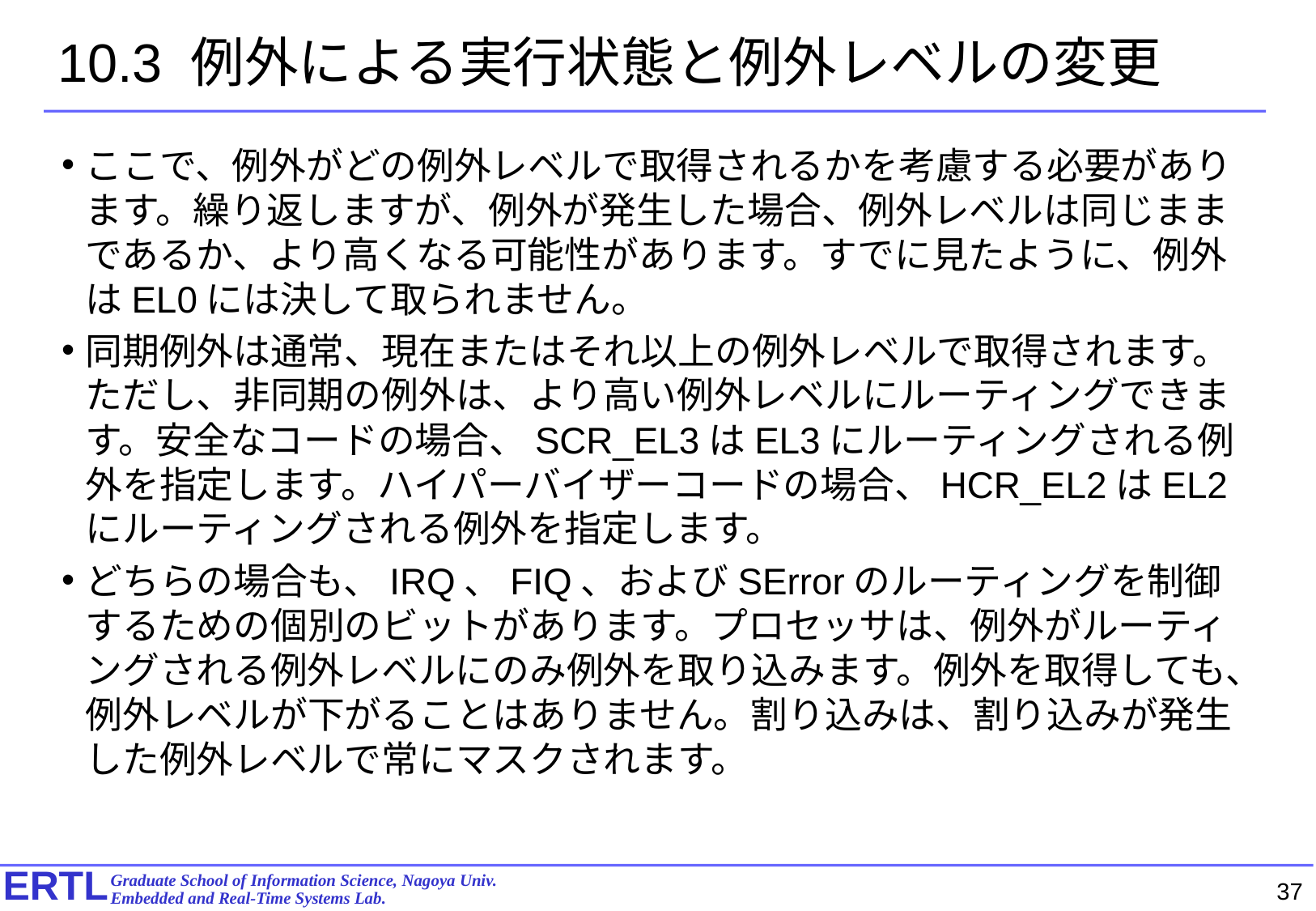

# 10.3 例外による実行状態と例外レベルの変更
ここで、例外がどの例外レベルで取得されるかを考慮する必要があります。繰り返しますが、例外が発生した場合、例外レベルは同じままであるか、より高くなる可能性があります。すでに見たように、例外はEL0には決して取られません。
同期例外は通常、現在またはそれ以上の例外レベルで取得されます。ただし、非同期の例外は、より高い例外レベルにルーティングできます。安全なコードの場合、SCR_EL3はEL3にルーティングされる例外を指定します。ハイパーバイザーコードの場合、HCR_EL2はEL2にルーティングされる例外を指定します。
どちらの場合も、IRQ、FIQ、およびSErrorのルーティングを制御するための個別のビットがあります。プロセッサは、例外がルーティングされる例外レベルにのみ例外を取り込みます。例外を取得しても、例外レベルが下がることはありません。割り込みは、割り込みが発生した例外レベルで常にマスクされます。

37